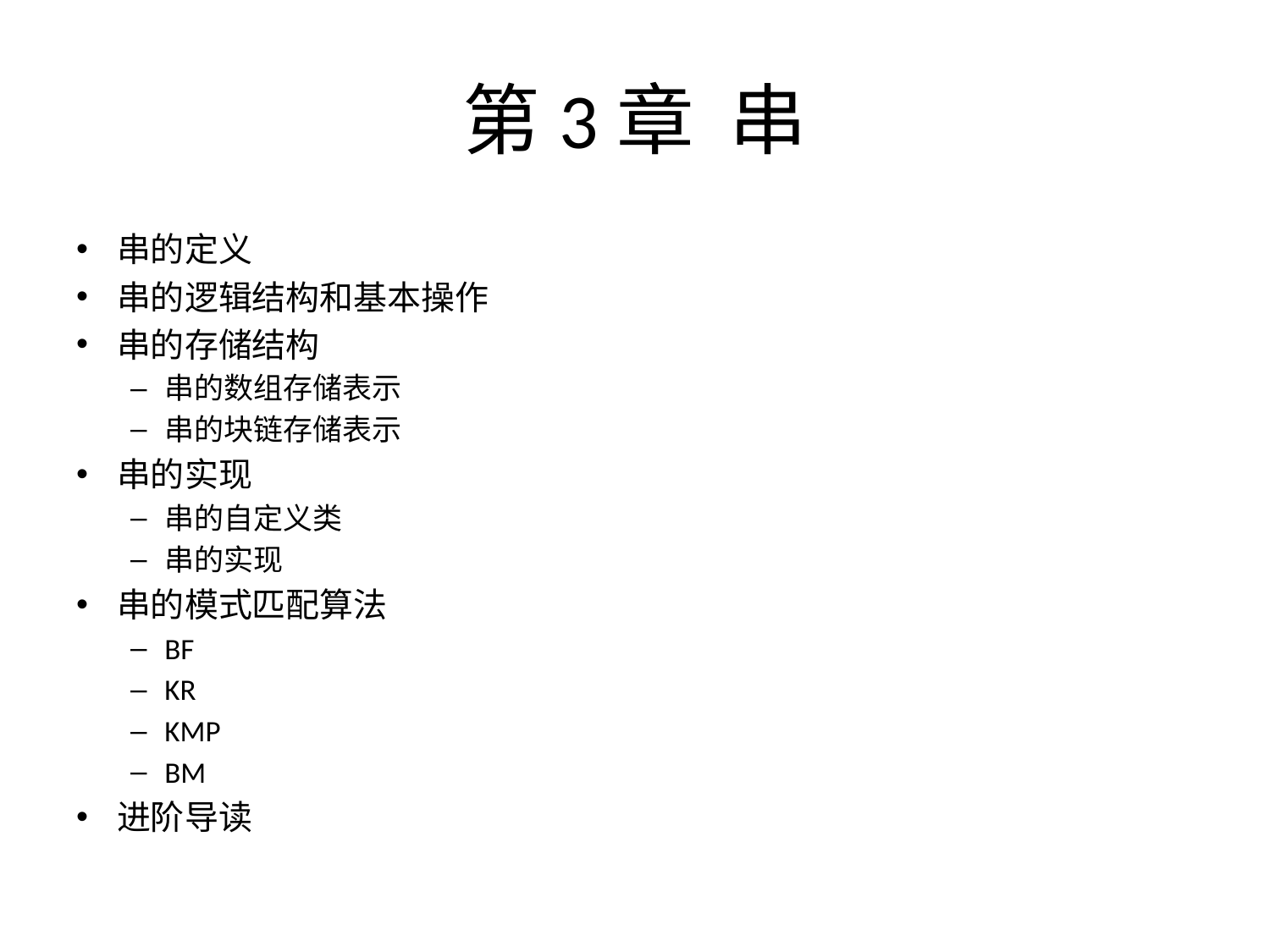

# 第3章  串
串的定义
串的逻辑结构和基本操作
串的存储结构
串的数组存储表示
串的块链存储表示
串的实现
串的自定义类
串的实现
串的模式匹配算法
BF
KR
KMP
BM
进阶导读